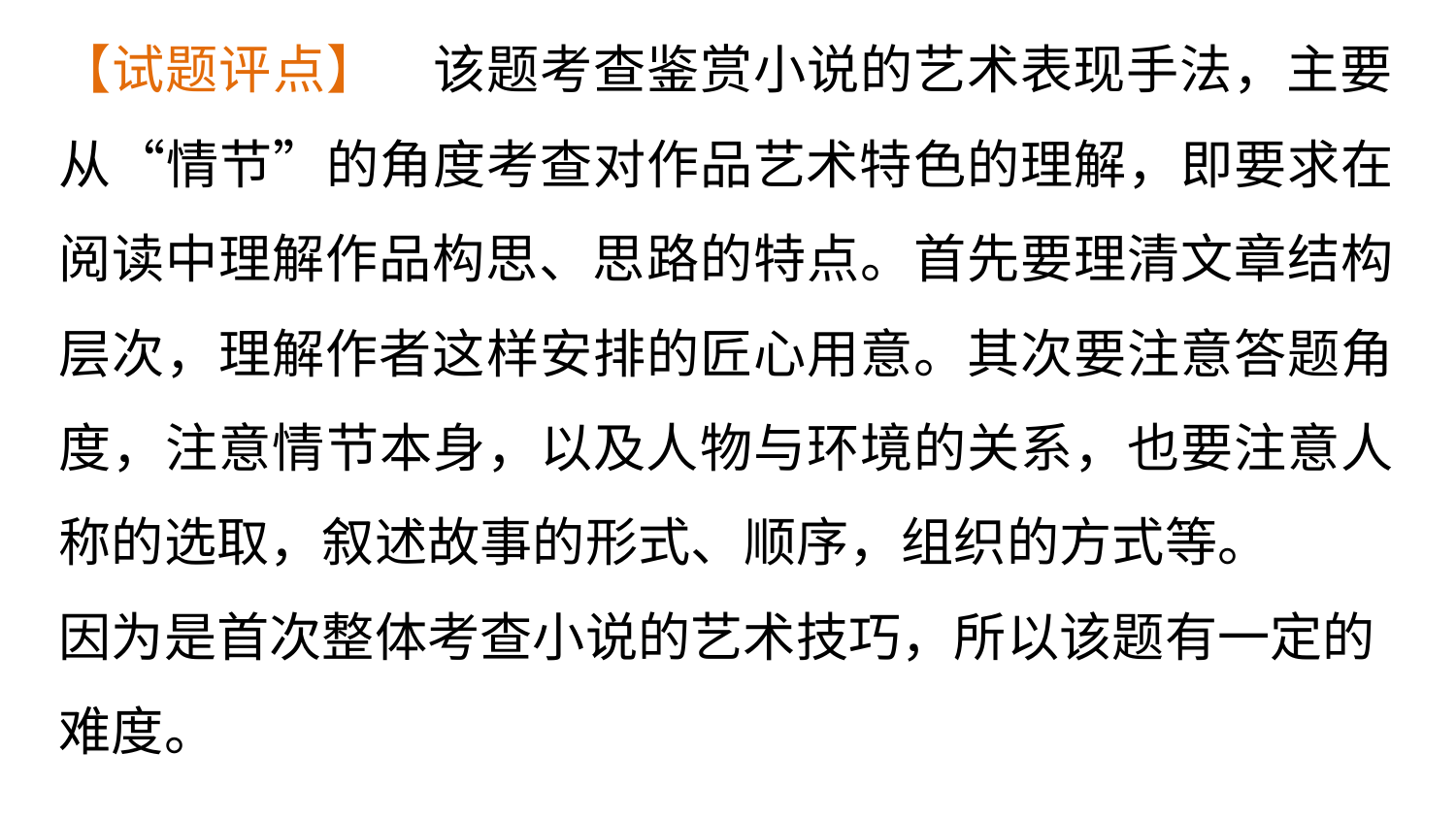

【试题评点】　该题考查鉴赏小说的艺术表现手法，主要从“情节”的角度考查对作品艺术特色的理解，即要求在阅读中理解作品构思、思路的特点。首先要理清文章结构层次，理解作者这样安排的匠心用意。其次要注意答题角度，注意情节本身，以及人物与环境的关系，也要注意人称的选取，叙述故事的形式、顺序，组织的方式等。
因为是首次整体考查小说的艺术技巧，所以该题有一定的
难度。